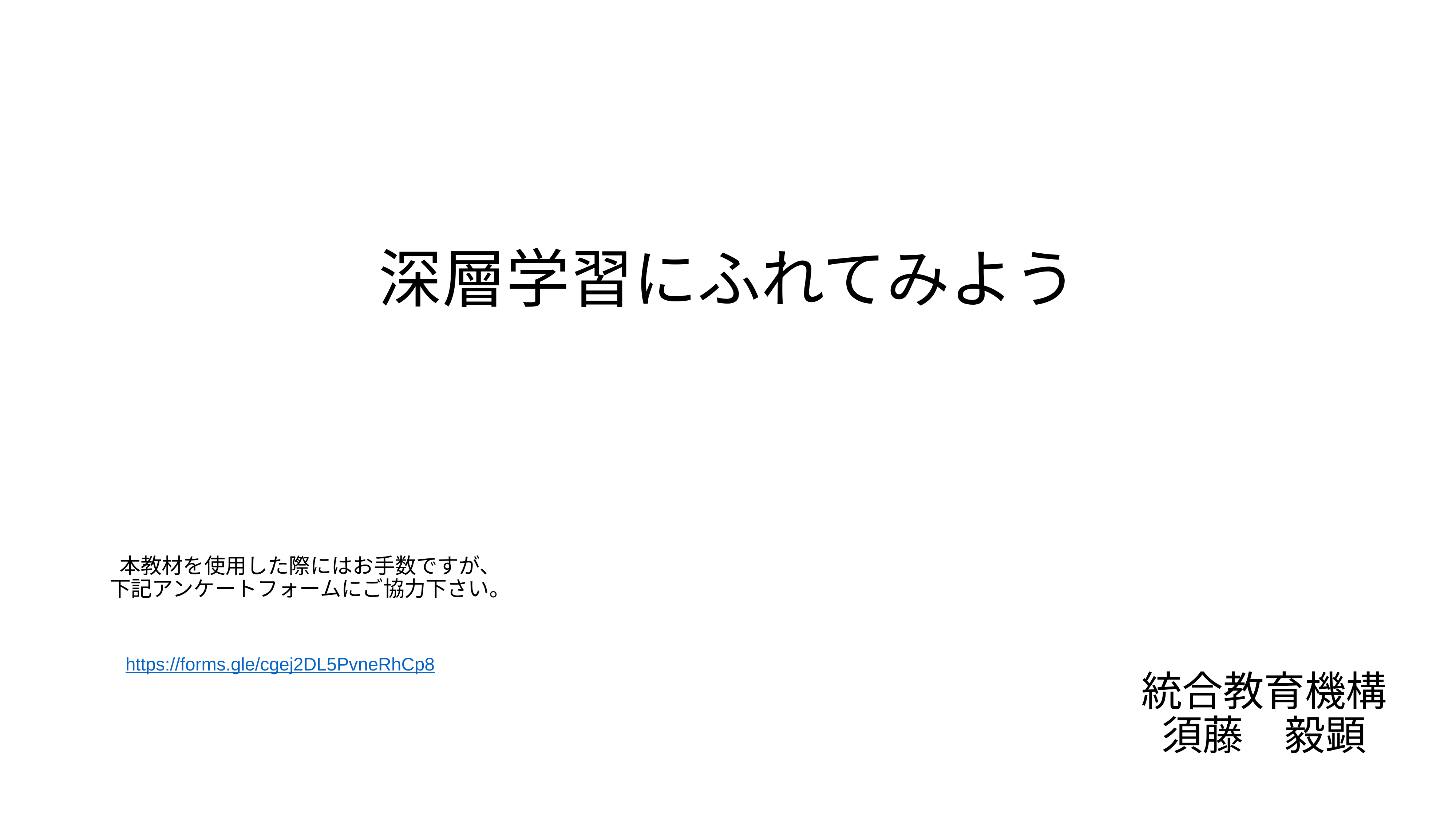

深層学習にふれてみよう
本教材を使用した際にはお手数ですが、
下記アンケートフォームにご協力下さい。
https://forms.gle/cgej2DL5PvneRhCp8
統合教育機構
須藤　毅顕